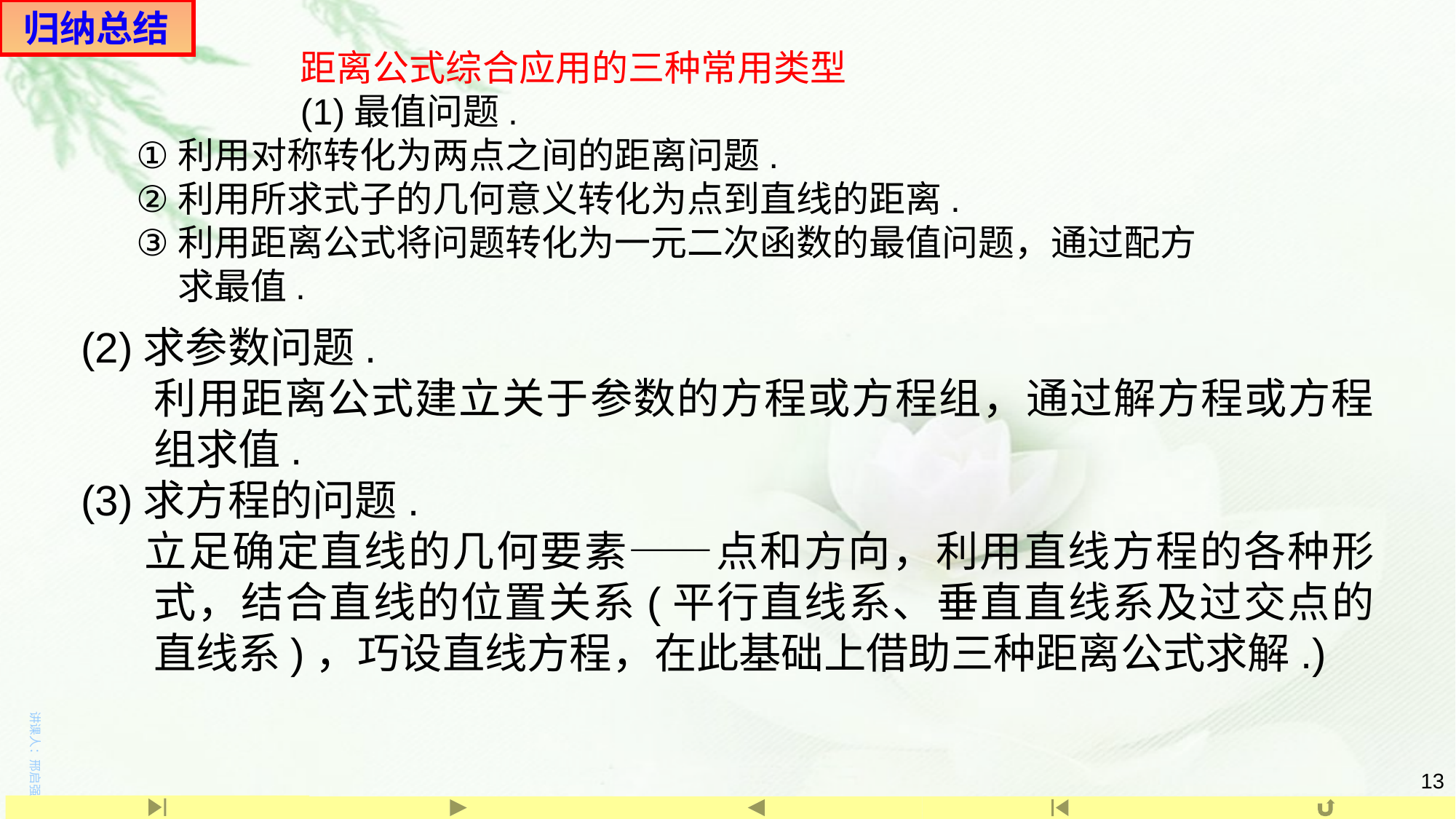

归纳总结
距离公式综合应用的三种常用类型
(1)最值问题.
利用对称转化为两点之间的距离问题.
利用所求式子的几何意义转化为点到直线的距离.
利用距离公式将问题转化为一元二次函数的最值问题，通过配方求最值.
(2)求参数问题.
利用距离公式建立关于参数的方程或方程组，通过解方程或方程组求值.
(3)求方程的问题.
立足确定直线的几何要素——点和方向，利用直线方程的各种形式，结合直线的位置关系(平行直线系、垂直直线系及过交点的直线系)，巧设直线方程，在此基础上借助三种距离公式求解.)